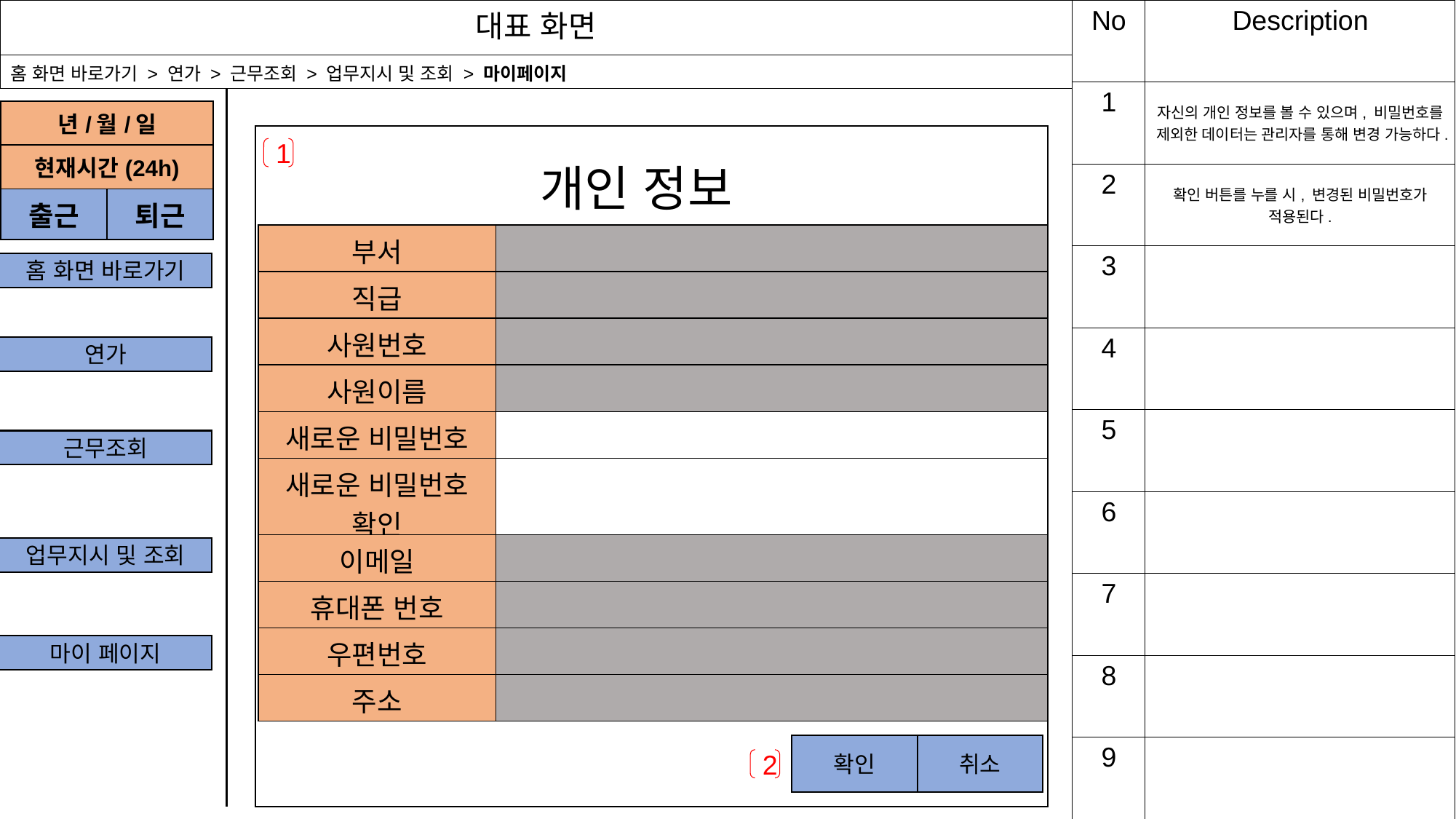

| No | Description |
| --- | --- |
| 1 | 자신의 개인 정보를 볼 수 있으며, 비밀번호를 제외한 데이터는 관리자를 통해 변경 가능하다. |
| 2 | 확인 버튼를 누를 시, 변경된 비밀번호가 적용된다. |
| 3 |  |
| 4 |  |
| 5 |  |
| 6 |  |
| 7 |  |
| 8 |  |
| 9 |  |
# 대표 화면

홈 화면 바로가기 > 연가 > 근무조회 > 업무지시 및 조회 > 마이페이지
| 년/월/일 |  |
| --- | --- |
| 현재시간(24h) |  |
| 출근 | 퇴근 |

개인 정보
1
| 부서 |  |
| --- | --- |
| 직급 |  |
| 사원번호 |  |
| 사원이름 |  |
| 새로운 비밀번호 |  |
| 새로운 비밀번호 확인 |  |
| 이메일 |  |
| 휴대폰 번호 |  |
| 우편번호 |  |
| 주소 |  |
홈 화면 바로가기
연가
근무조회
업무지시 및 조회
마이 페이지
확인
취소
2